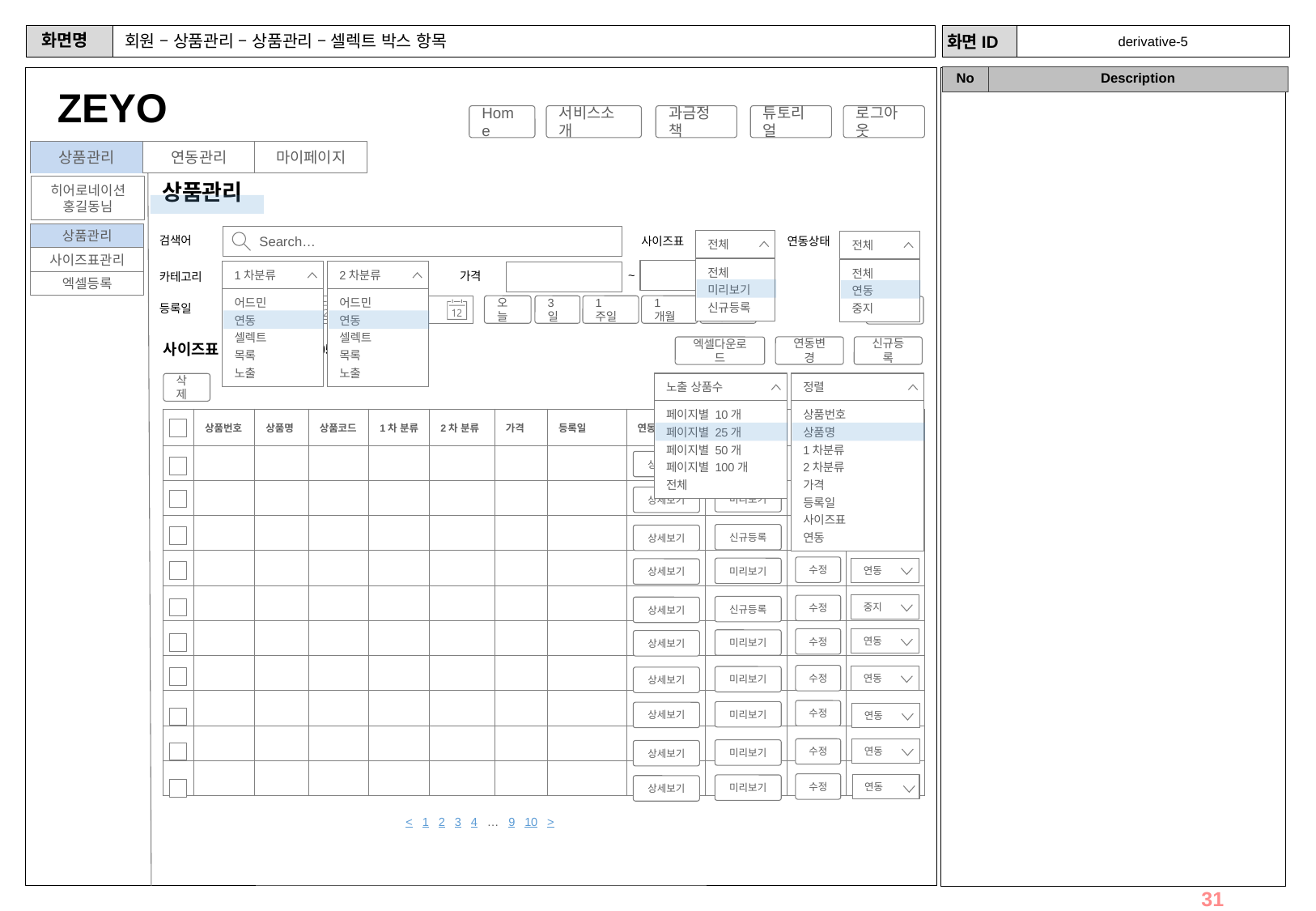

# 회원 – 상품관리 – 상품관리 – 셀렉트 박스 항목
derivative-5
ZEYO
Home
서비스소개
과금정책
튜토리얼
로그아웃
상품관리
연동관리
마이페이지
상품관리

히어로네이션
홍길동님
상품관리
Search…

검색어
사이즈표
연동상태
전체

전체
미리보기
신규등록

전체

전체
연동
중지

사이즈표관리

~
가격
1차분류

어드민
연동
셀렉트
목록
노출

2차분류

어드민
연동
셀렉트
목록
노출

카테고리
엑셀등록
등록일
~
8/12/2018

8/12/2018

오늘
3일
1주일
1개월
3개월
검색
사이즈표 등록 상품 : 1105 개
연동변경
신규등록
엑셀다운로드
정렬

상품번호
상품명
1차분류
2차분류
가격
등록일
사이즈표
연동

노출 상품수

페이지별 10개
페이지별 25개
페이지별 50개
페이지별 100개
전체

삭제
|  | 상품번호 | 상품명 | 상품코드 | 1차 분류 | 2차 분류 | 가격 | 등록일 | 연동정보 | 사이즈표 | 수정 | 연동상태 |
| --- | --- | --- | --- | --- | --- | --- | --- | --- | --- | --- | --- |
|  |  |  |  |  |  |  |  |  |  |  |  |
|  |  |  |  |  |  |  |  |  |  |  |  |
|  |  |  |  |  |  |  |  |  |  |  |  |
|  |  |  |  |  |  |  |  |  |  |  |  |
|  |  |  |  |  |  |  |  |  |  |  |  |
|  |  |  |  |  |  |  |  |  |  |  |  |
|  |  |  |  |  |  |  |  |  |  |  |  |
|  |  |  |  |  |  |  |  |  |  |  |  |
|  |  |  |  |  |  |  |  |  |  |  |  |
|  |  |  |  |  |  |  |  |  |  |  |  |

중지
수정
미리보기
상세보기

수정

연동
미리보기
상세보기

중지
수정
신규등록
상세보기

수정

연동
미리보기
상세보기

중지
수정
신규등록
상세보기

수정
연동

미리보기
상세보기

수정
연동
미리보기
상세보기

수정
미리보기
상세보기

연동

수정
연동
미리보기
상세보기

수정
연동

미리보기
상세보기

<   1   2   3   4   …   9   10   >
31